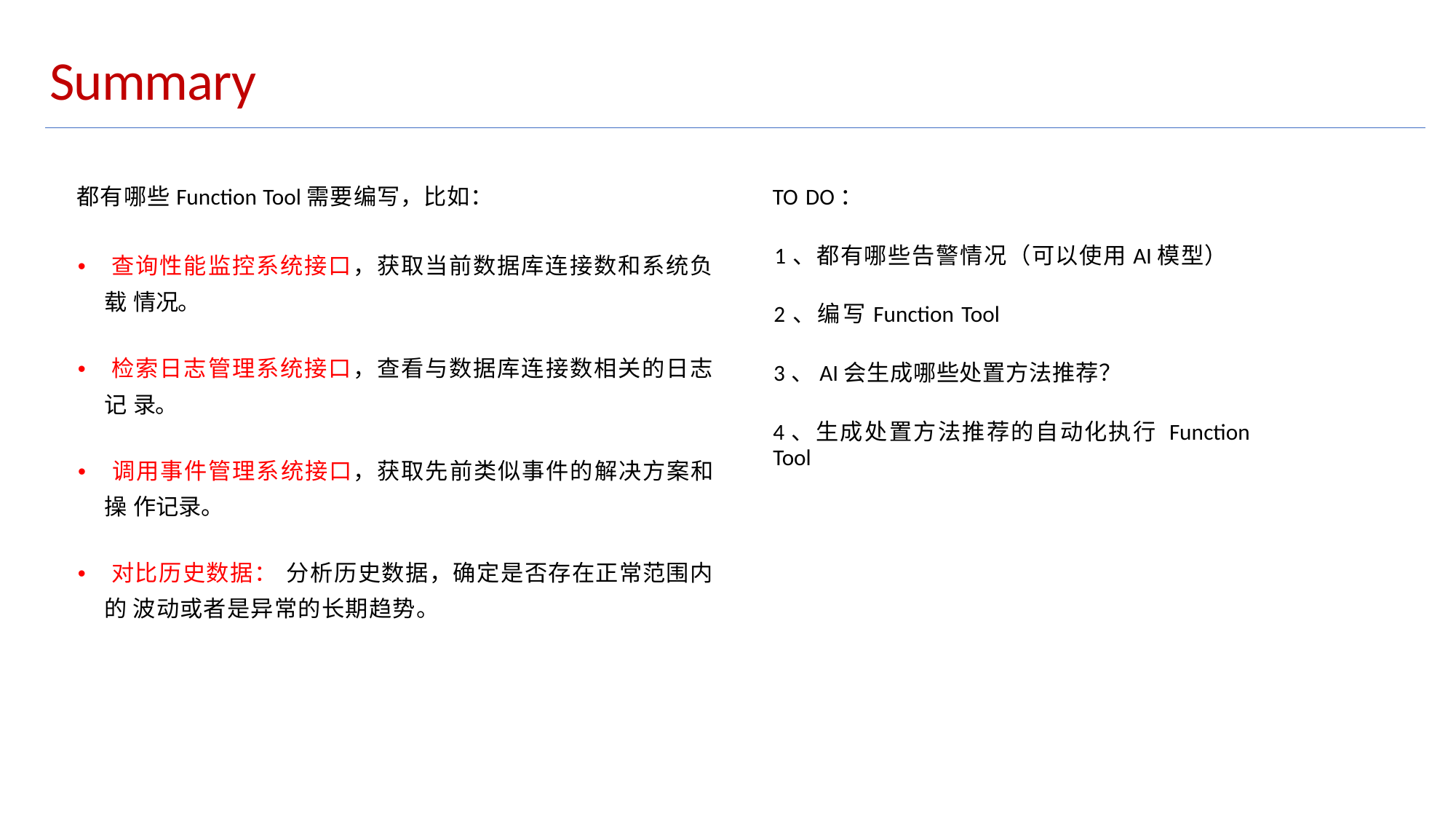

Summary

都有哪些Function Tool需要编写，比如：

•   查询性能监控系统接口，获取当前数据库连接数和系统负载 情况。

•   检索日志管理系统接口，查看与数据库连接数相关的日志记 录。

•   调用事件管理系统接口，获取先前类似事件的解决方案和操 作记录。

•   对比历史数据： 分析历史数据，确定是否存在正常范围内的 波动或者是异常的长期趋势。

TO DO：

1、都有哪些告警情况（可以使用AI模型）

2、编写Function Tool

3、AI会生成哪些处置方法推荐？

4、生成处置方法推荐的自动化执行 Function Tool